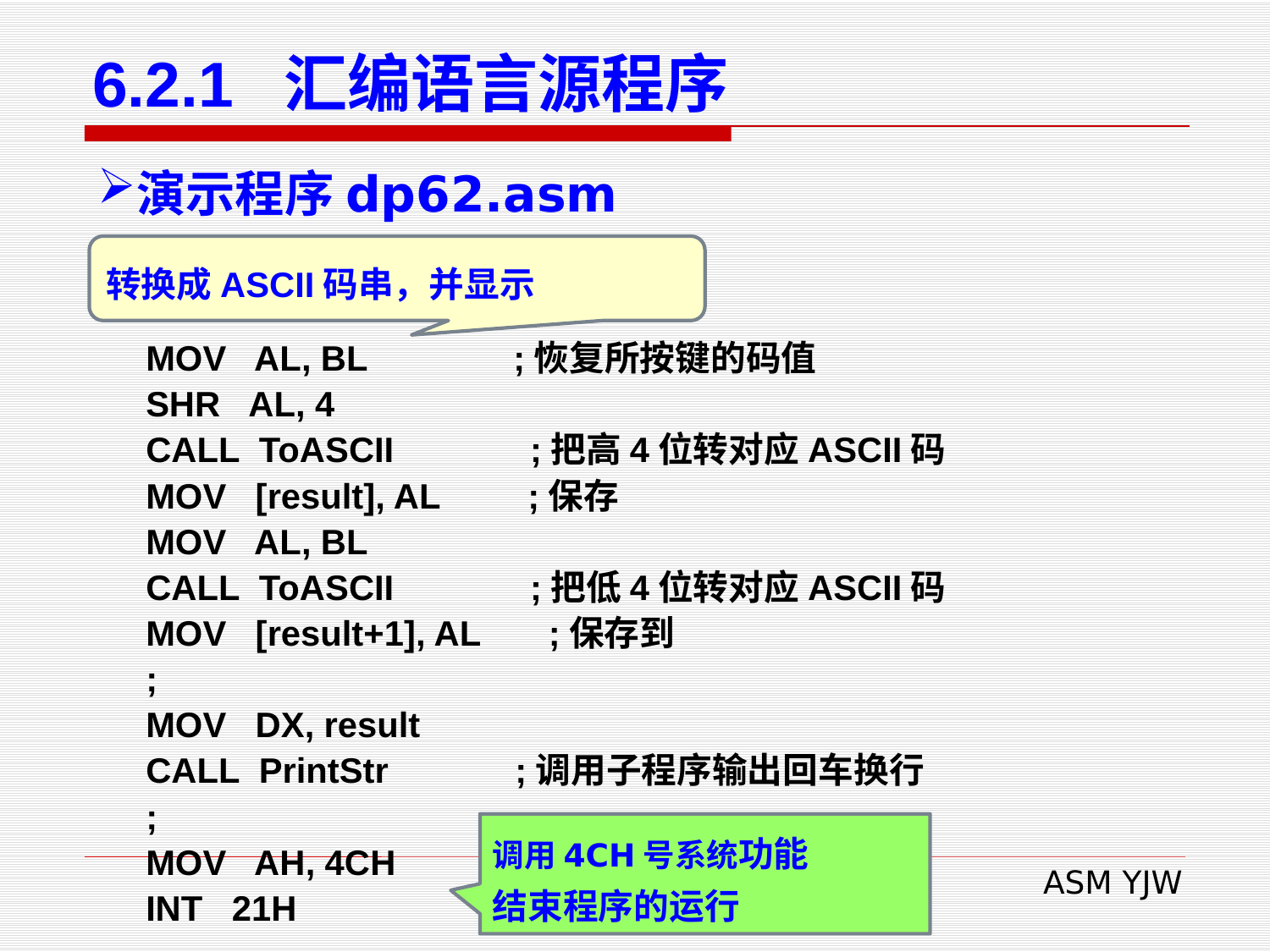

# 6.2.1  汇编语言源程序
演示程序dp62.asm
转换成ASCII码串，并显示
    MOV   AL, BL               ;恢复所按键的码值
    SHR   AL, 4
    CALL  ToASCII              ;把高4位转对应ASCII码
    MOV   [result], AL         ;保存
    MOV   AL, BL
    CALL  ToASCII              ;把低4位转对应ASCII码
    MOV   [result+1], AL       ;保存到
    ;
    MOV   DX, result
    CALL  PrintStr             ;调用子程序输出回车换行
    ;
    MOV   AH, 4CH
    INT   21H
调用4CH号系统功能
结束程序的运行